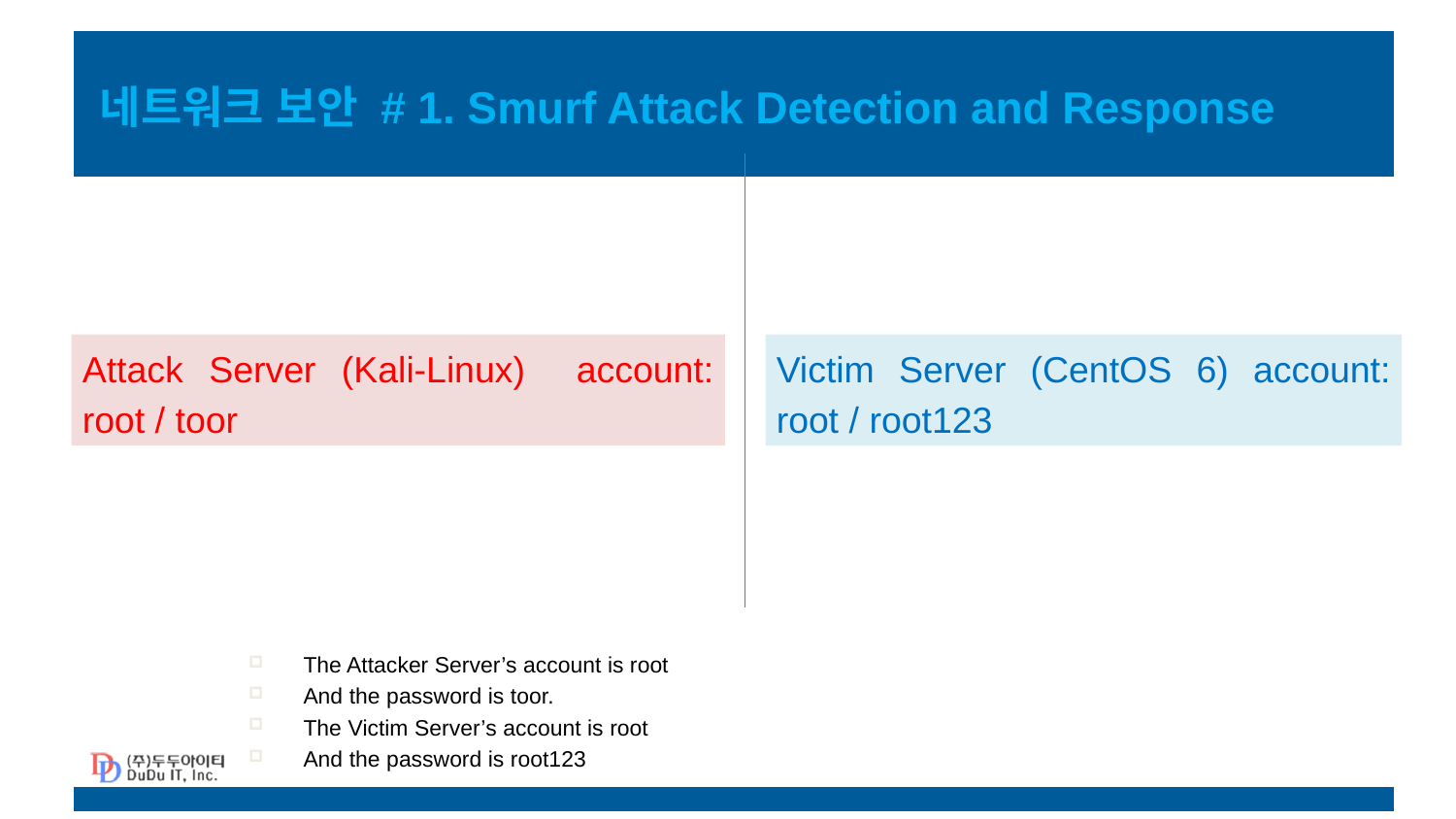

# 네트워크 보안 # 1. Smurf Attack Detection and Response
Victim Server (CentOS 6) account: root / root123
Attack Server (Kali-Linux)  account: root / toor
The Attacker Server’s account is root
And the password is toor.
The Victim Server’s account is root
And the password is root123